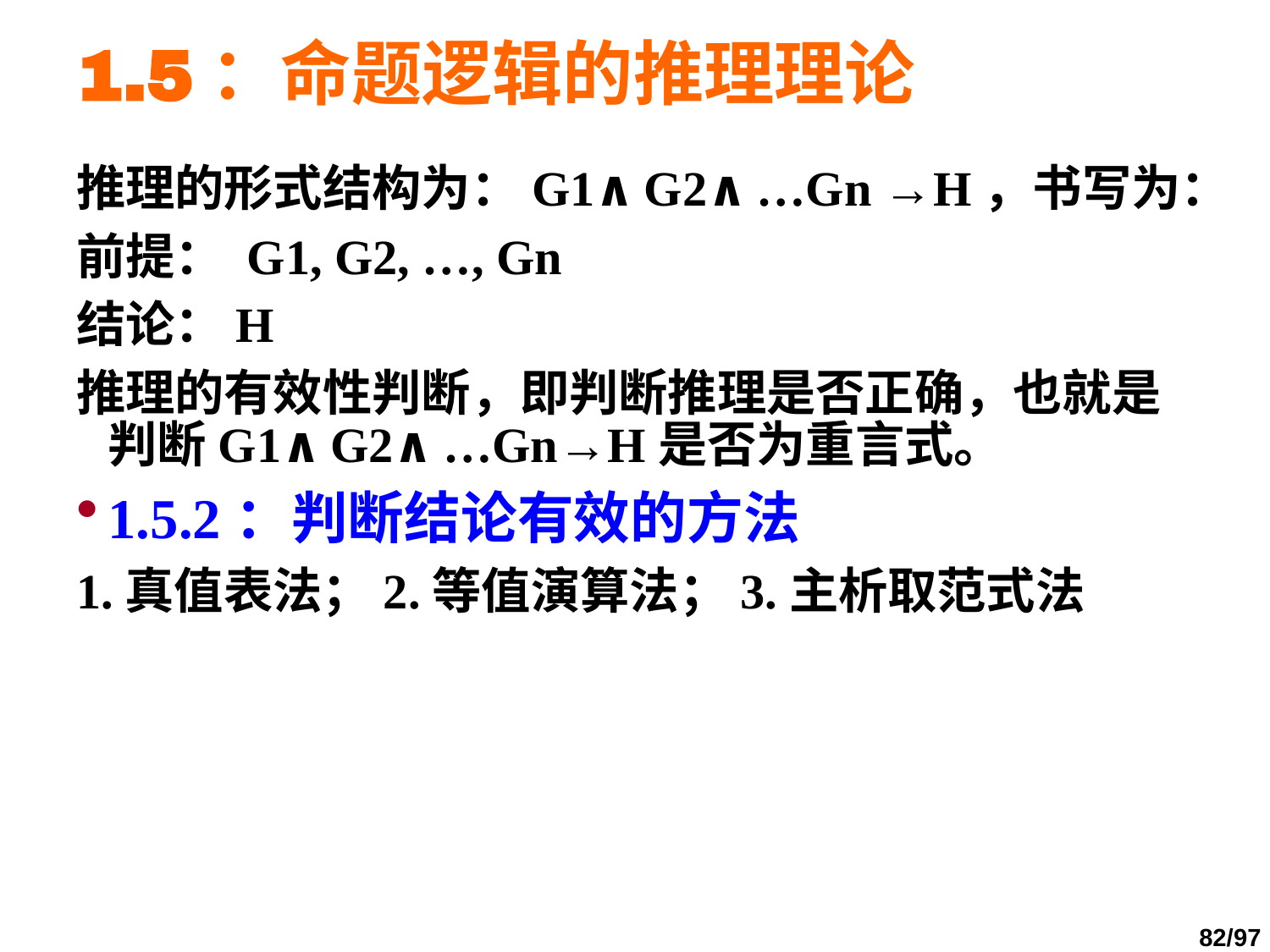

# 1.5：命题逻辑的推理理论
推理的形式结构为：G1∧G2∧…Gn →H，书写为：
前提： G1, G2, …, Gn
结论：H
推理的有效性判断，即判断推理是否正确，也就是判断G1∧G2∧…Gn→H是否为重言式。
1.5.2：判断结论有效的方法
1.真值表法；2.等值演算法；3.主析取范式法